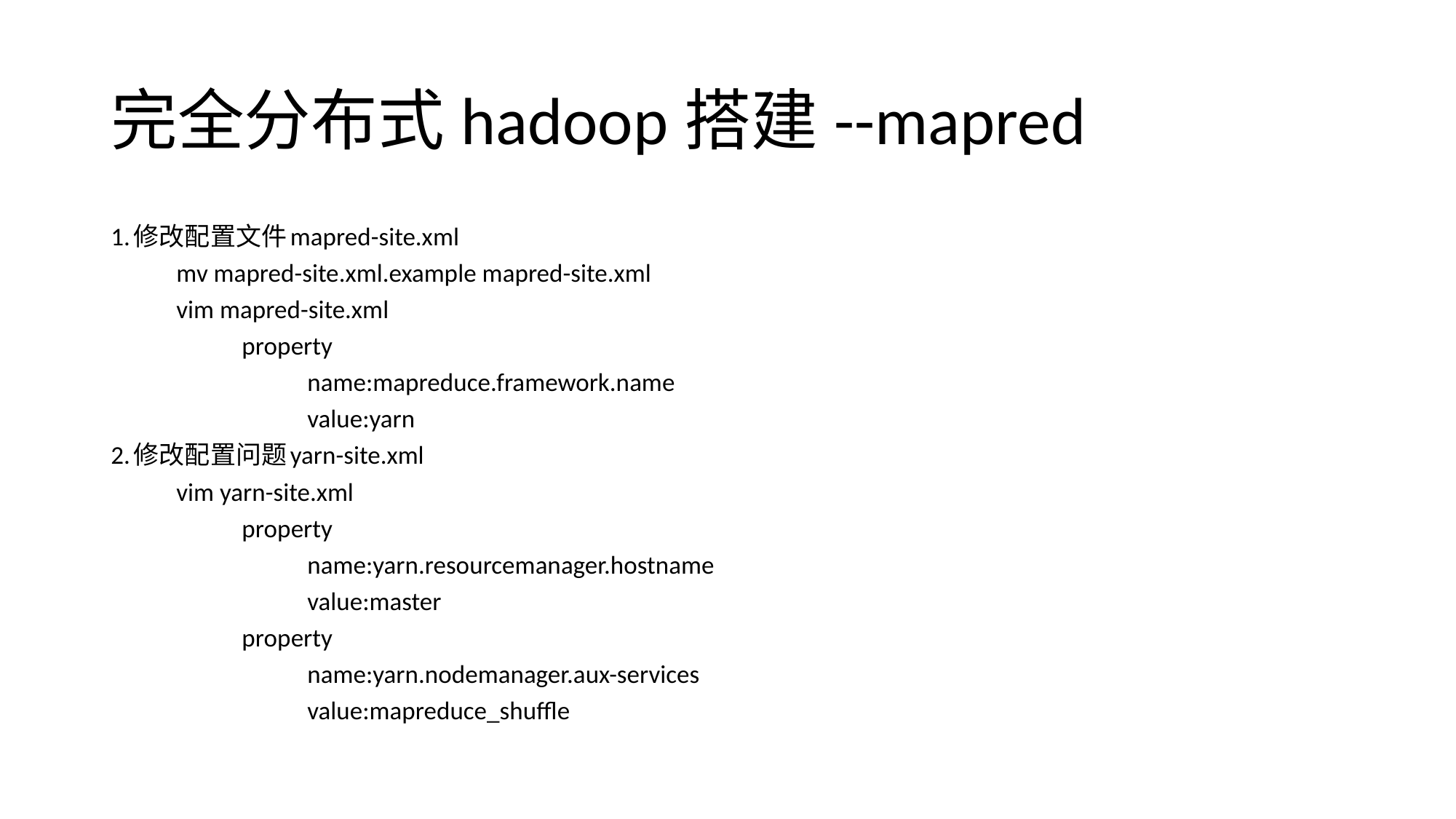

# 完全分布式hadoop搭建--mapred
1.修改配置文件mapred-site.xml
	mv mapred-site.xml.example mapred-site.xml
	vim mapred-site.xml
		property
			name:mapreduce.framework.name
			value:yarn
2.修改配置问题yarn-site.xml
	vim yarn-site.xml
		property
			name:yarn.resourcemanager.hostname
			value:master
		property
			name:yarn.nodemanager.aux-services
			value:mapreduce_shuffle